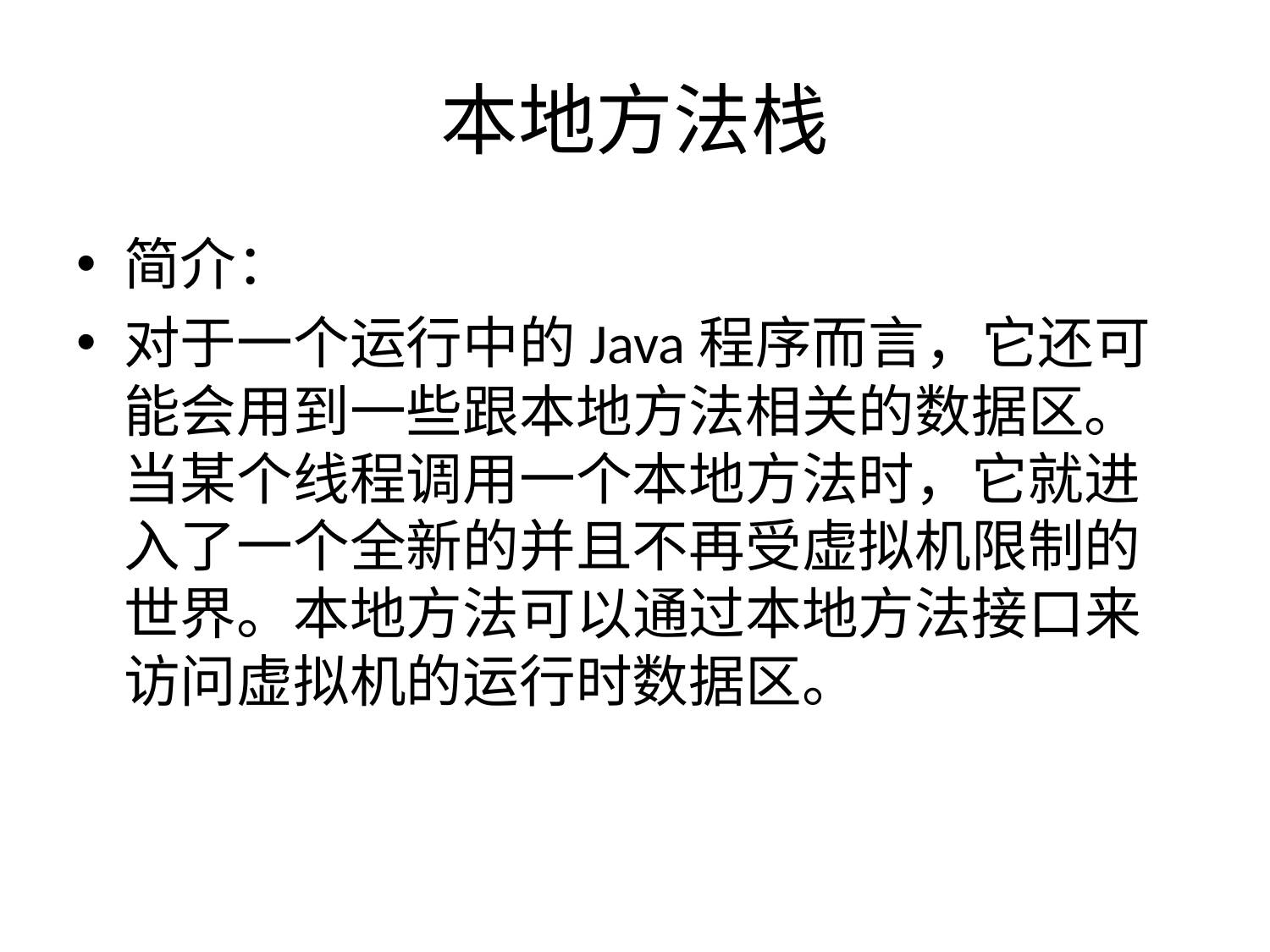

# 本地方法栈
简介：
对于一个运行中的Java程序而言，它还可能会用到一些跟本地方法相关的数据区。当某个线程调用一个本地方法时，它就进入了一个全新的并且不再受虚拟机限制的世界。本地方法可以通过本地方法接口来访问虚拟机的运行时数据区。